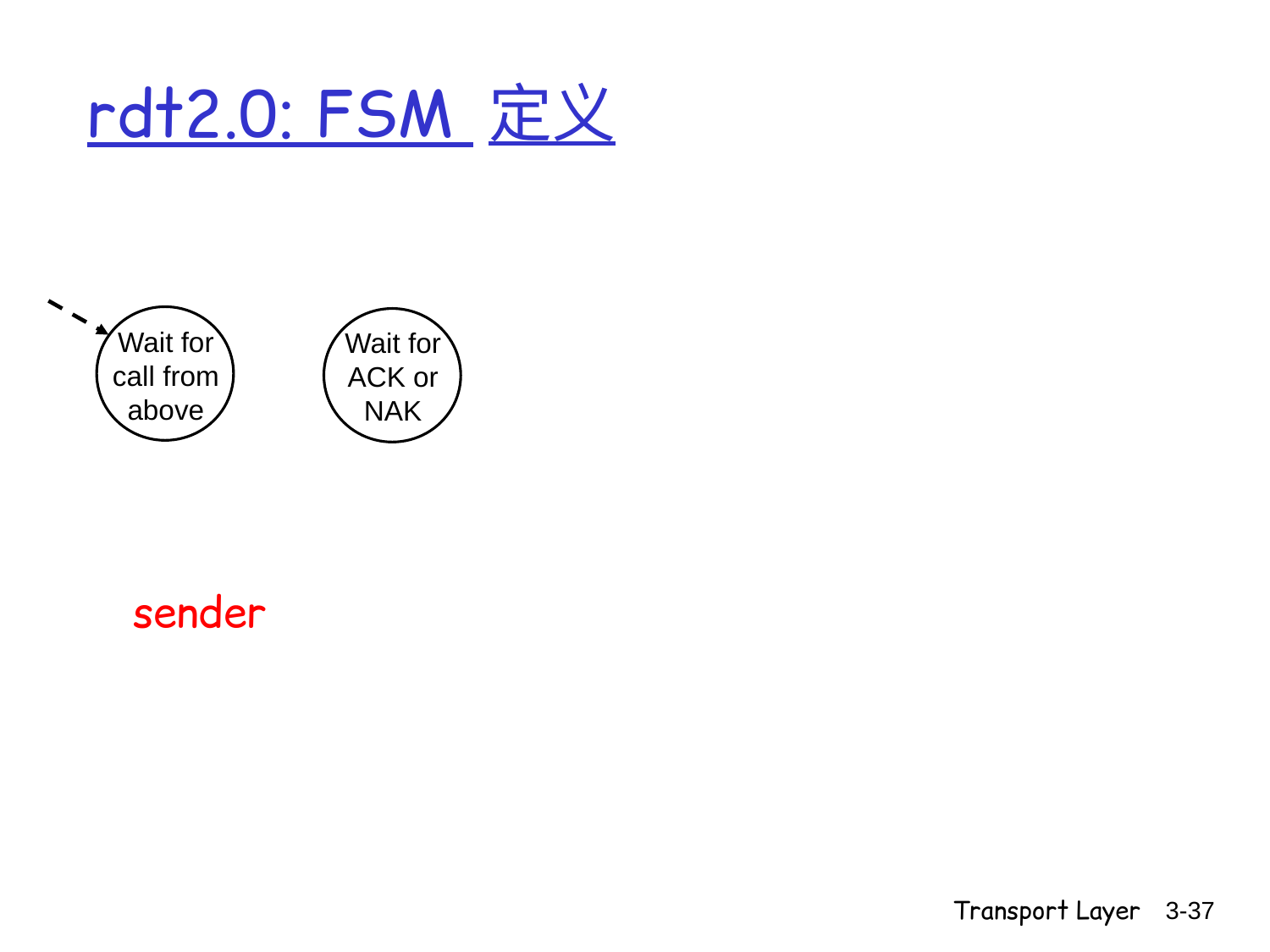

# rdt2.0: FSM 定义

Wait for call from above

Wait for ACK or NAK
sender
Transport Layer
3-37